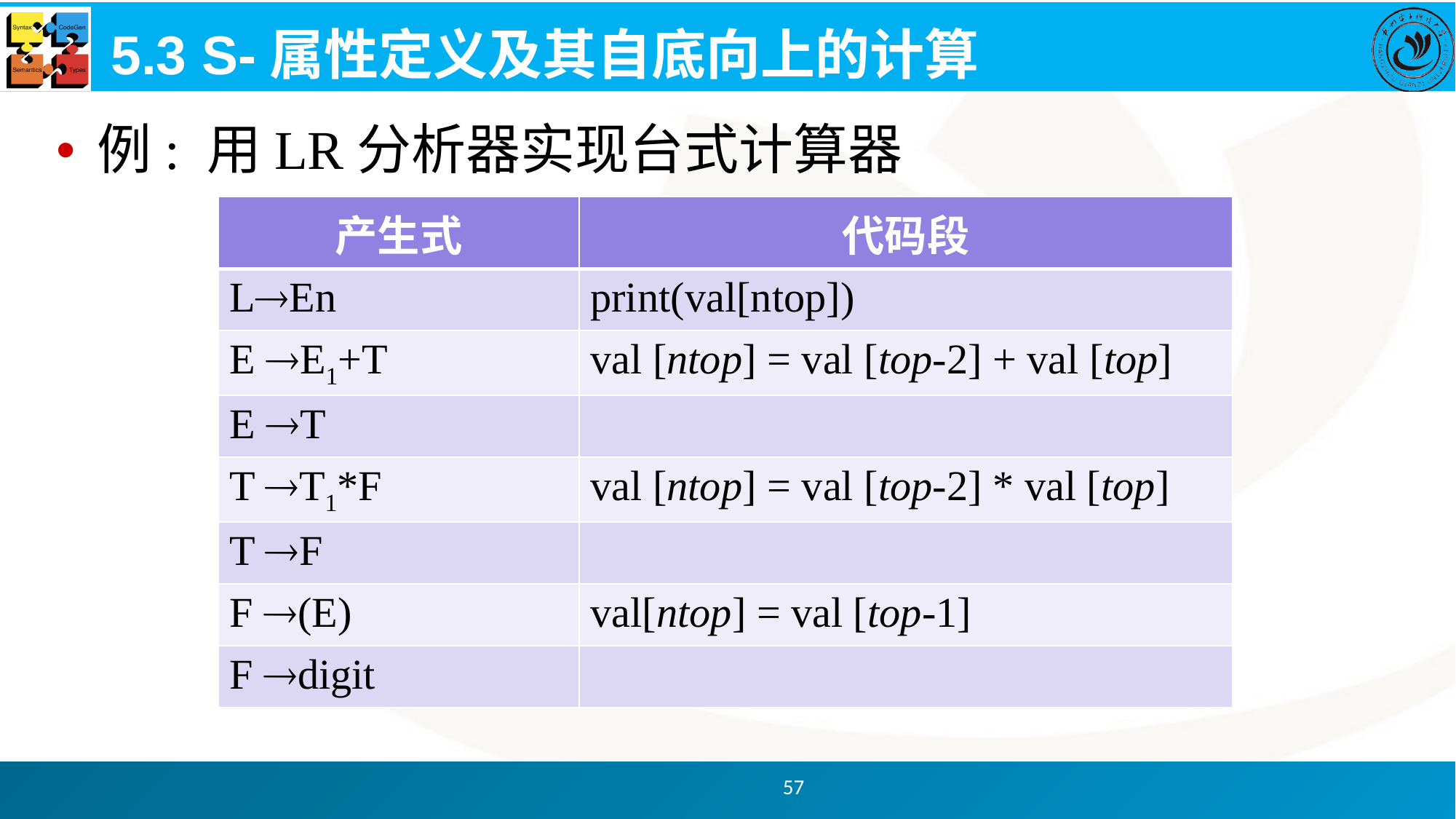

# 5.3 S-属性定义及其自底向上的计算
例: 用LR分析器实现台式计算器
| 产生式 | 代码段 |
| --- | --- |
| L→En | print(val[ntop]) |
| E →E1+T | val [ntop] = val [top-2] + val [top] |
| E →T |  |
| T →T1\*F | val [ntop] = val [top-2] \* val [top] |
| T →F |  |
| F →(E) | val[ntop] = val [top-1] |
| F →digit |  |
57